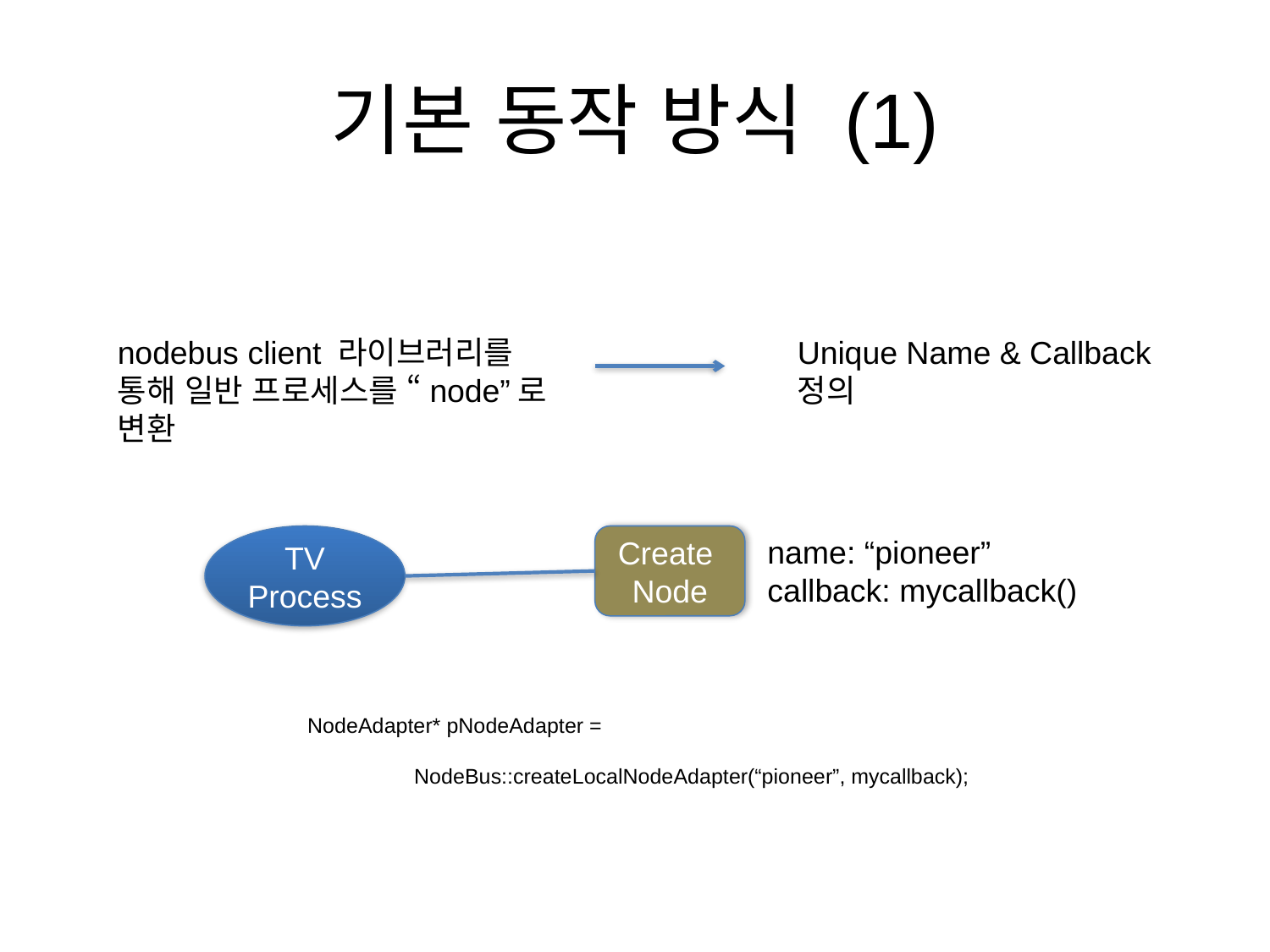

# 기본 동작 방식 (1)
nodebus client 라이브러리를 통해 일반 프로세스를 “node”로 변환
Unique Name & Callback 정의
TV
Process
Create
Node
name: “pioneer”
callback: mycallback()
NodeAdapter* pNodeAdapter =

                  NodeBus::createLocalNodeAdapter(“pioneer”, mycallback);